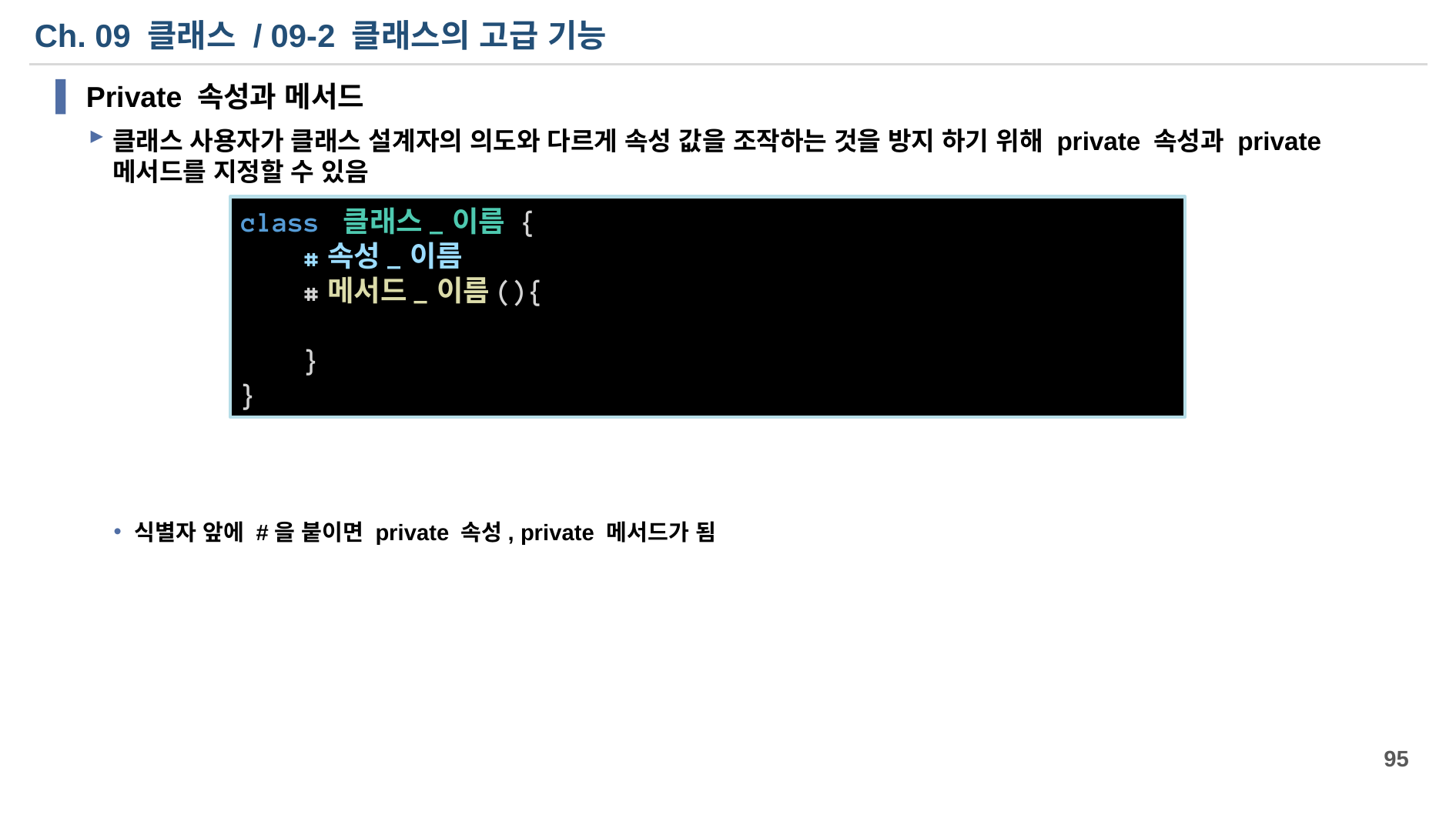

# Ch. 09 클래스 / 09-2 클래스의 고급 기능
Private 속성과 메서드
클래스 사용자가 클래스 설계자의 의도와 다르게 속성 값을 조작하는 것을 방지 하기 위해 private 속성과 private 메서드를 지정할 수 있음

식별자 앞에 #을 붙이면 private 속성, private 메서드가 됨

class 클래스_이름 {
    #속성_이름
    #메서드_이름(){

    }
}
95